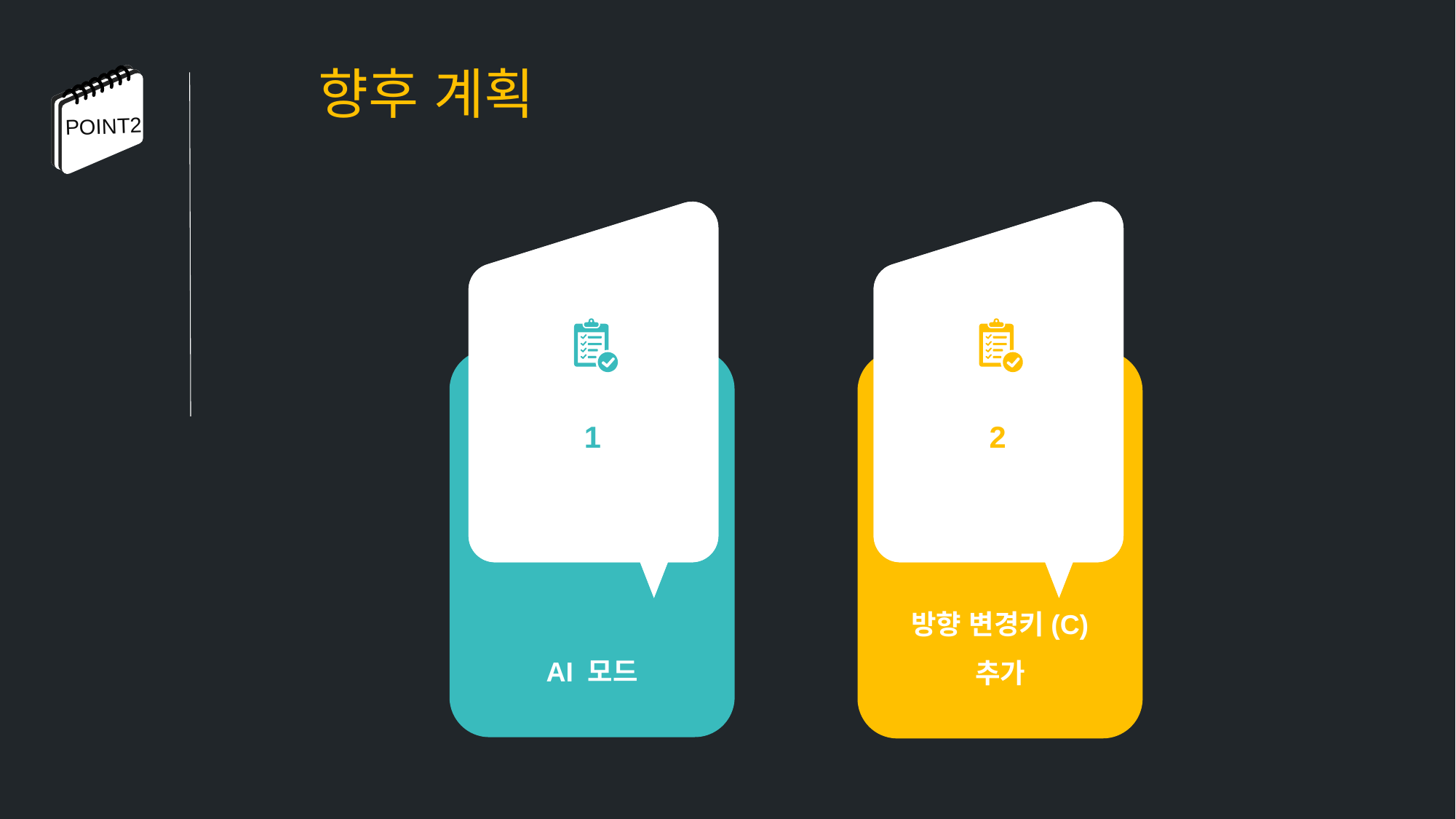

향후 계획

POINT2

AI 모드

방향 변경키(C) 추가

1
2